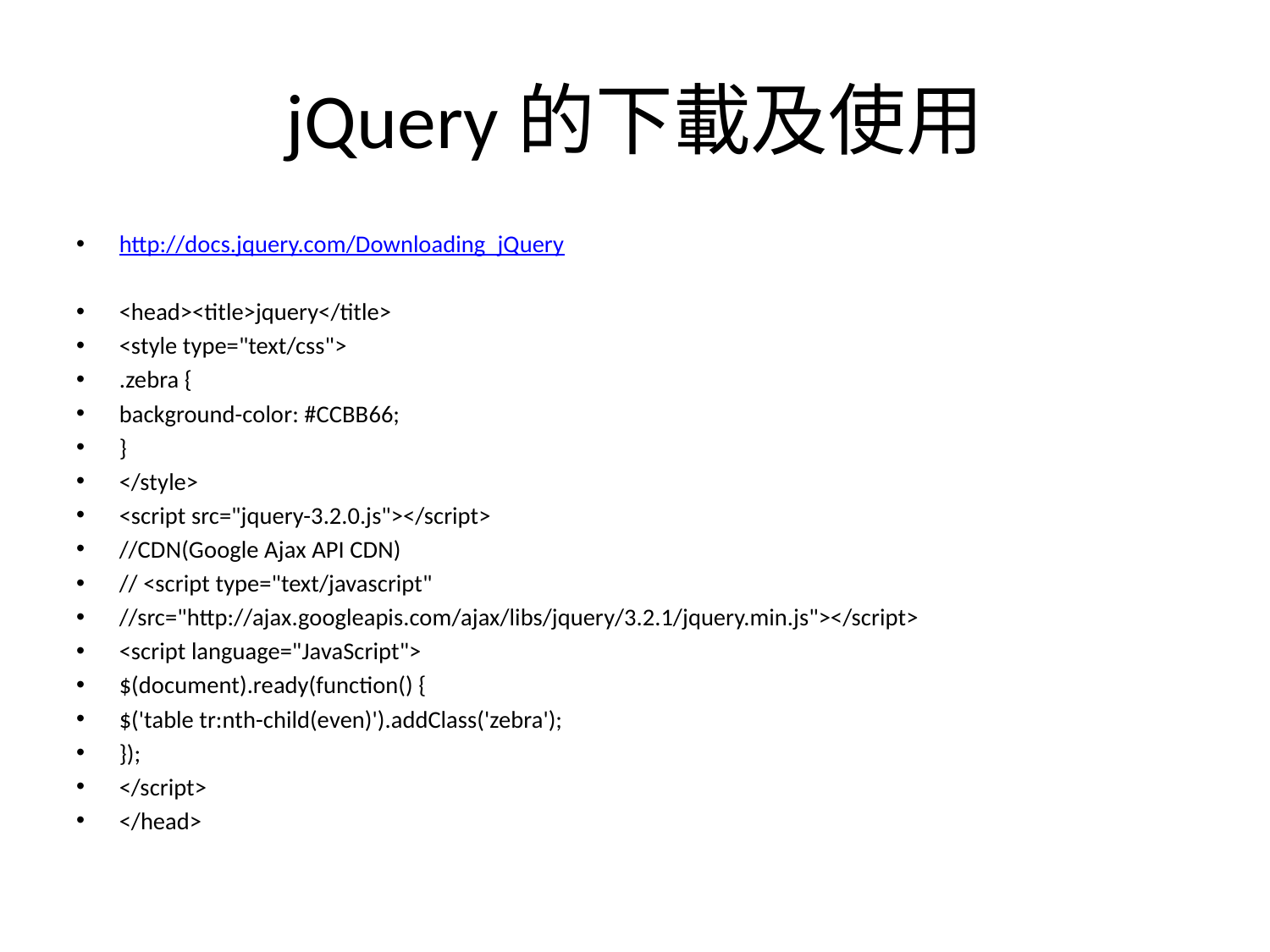

# jQuery的下載及使用
http://docs.jquery.com/Downloading_jQuery

<head><title>jquery</title>
<style type="text/css">
.zebra {
background-color: #CCBB66;
}
</style>
<script src="jquery-3.2.0.js"></script>
//CDN(Google Ajax API CDN)
// <script type="text/javascript"
//src="http://ajax.googleapis.com/ajax/libs/jquery/3.2.1/jquery.min.js"></script>
<script language="JavaScript">
$(document).ready(function() {
$('table tr:nth-child(even)').addClass('zebra');
});
</script>
</head>